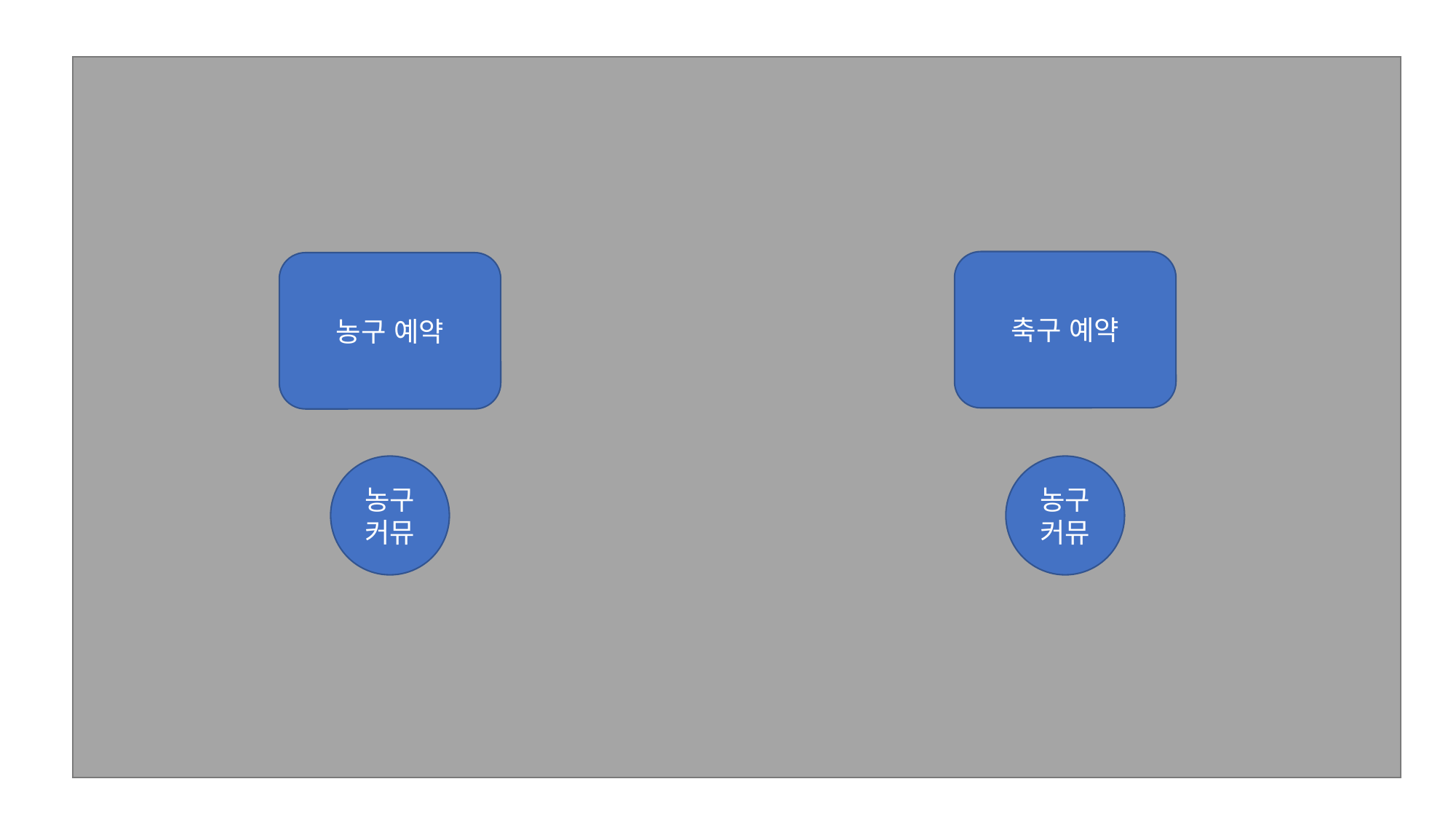

축구 예약
농구 예약
농구
커뮤
농구
커뮤